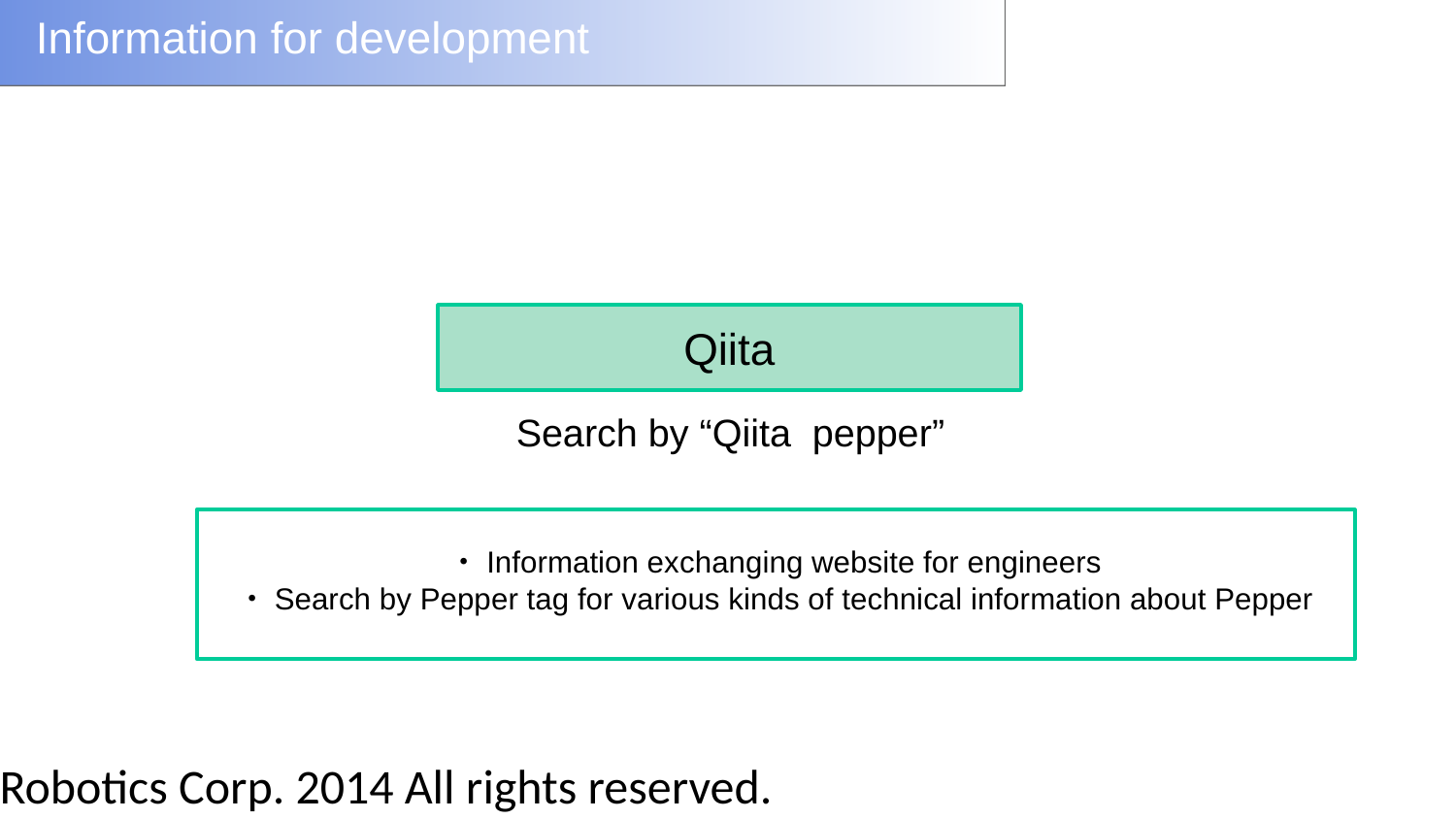

# Information for development
Qiita
Search by “Qiita  pepper”

・Information exchanging website for engineers
・Search by Pepper tag for various kinds of technical information about Pepper